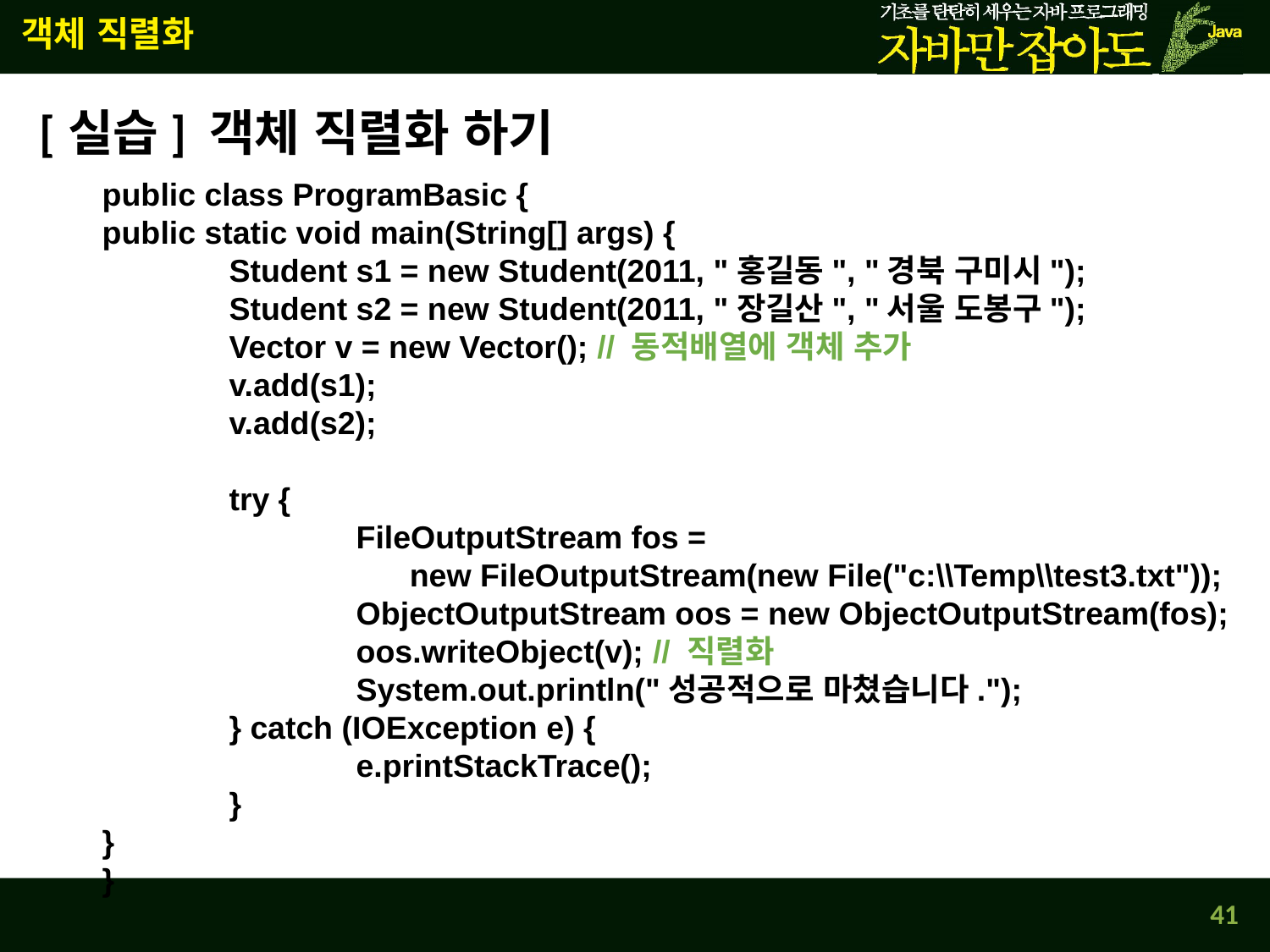

객체 직렬화
[실습] 객체 직렬화 하기
public class ProgramBasic {
public static void main(String[] args) {
	Student s1 = new Student(2011, "홍길동", "경북 구미시");
	Student s2 = new Student(2011, "장길산", "서울 도봉구");
	Vector v = new Vector(); // 동적배열에 객체 추가
	v.add(s1);
	v.add(s2);

	try {
		FileOutputStream fos =
		      new FileOutputStream(new File("c:\\Temp\\test3.txt"));
		ObjectOutputStream oos = new ObjectOutputStream(fos);
		oos.writeObject(v); // 직렬화
		System.out.println("성공적으로 마쳤습니다.");
	} catch (IOException e) {
		e.printStackTrace();
	}
}
}
41